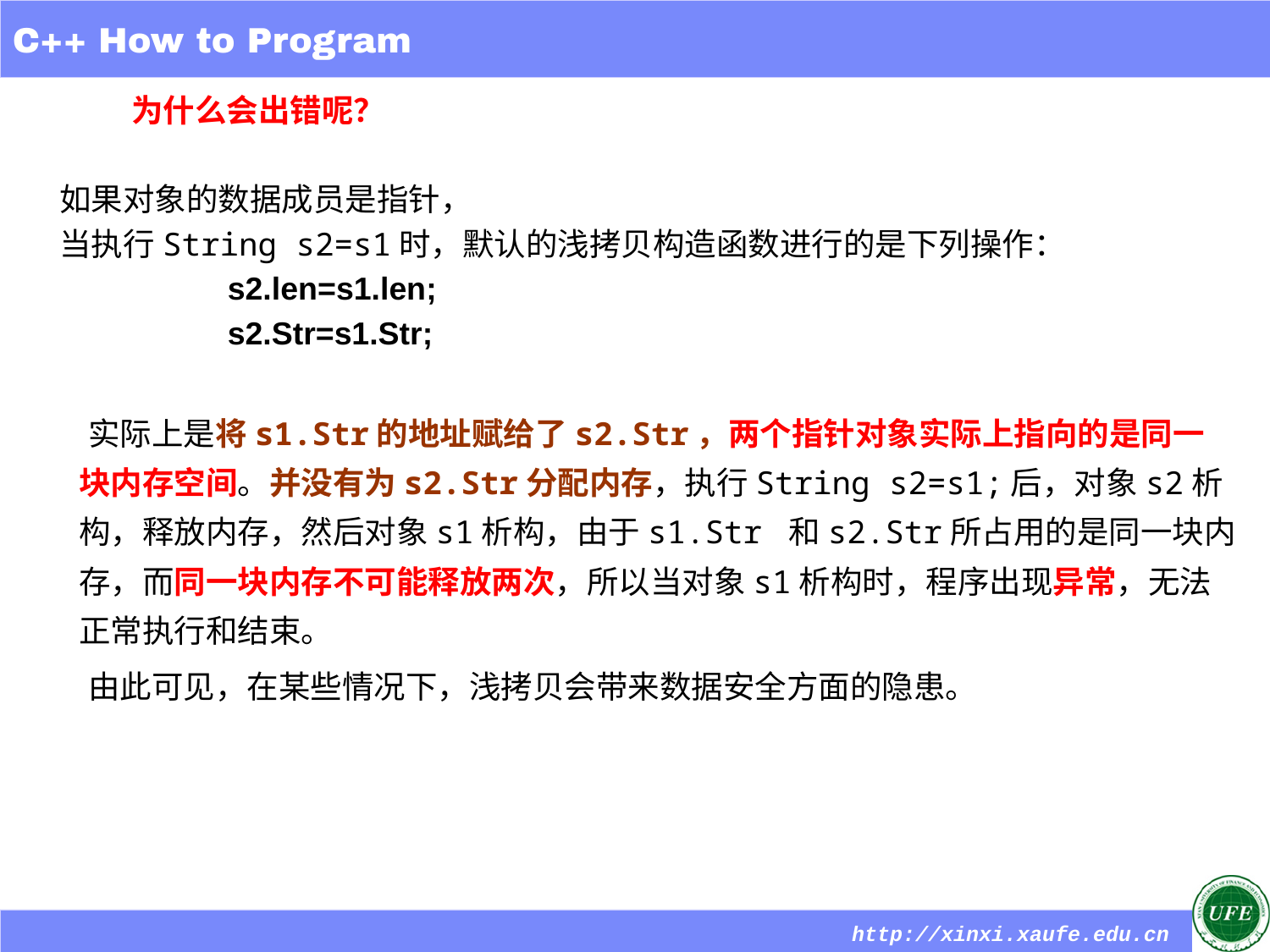

为什么会出错呢？

    如果对象的数据成员是指针，
    当执行String s2=s1时，默认的浅拷贝构造函数进行的是下列操作：
                       s2.len=s1.len;
                       s2.Str=s1.Str;

        实际上是将s1.Str的地址赋给了s2.Str，两个指针对象实际上指向的是同一块内存空间。并没有为s2.Str分配内存，执行String s2=s1;后，对象s2析构，释放内存，然后对象s1析构，由于s1.Str 和s2.Str所占用的是同一块内存，而同一块内存不可能释放两次，所以当对象s1析构时，程序出现异常，无法正常执行和结束。
        由此可见，在某些情况下，浅拷贝会带来数据安全方面的隐患。